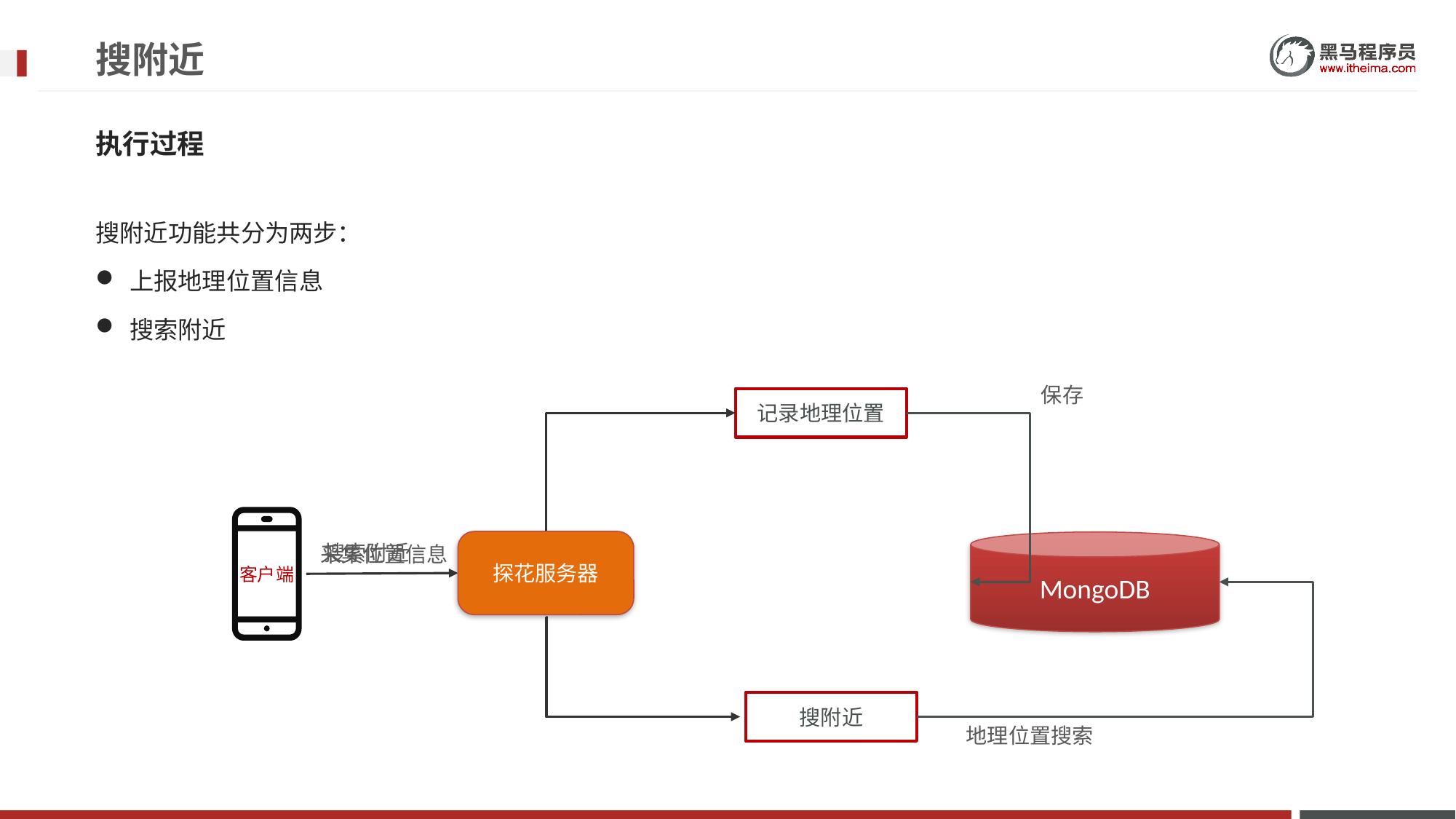

# 搜附近
执行过程
搜附近功能共分为两步：
上报地理位置信息
搜索附近
保存
记录地理位置

客户端
探花服务器
MongoDB
搜索附近
采集位置信息
搜附近
地理位置搜索